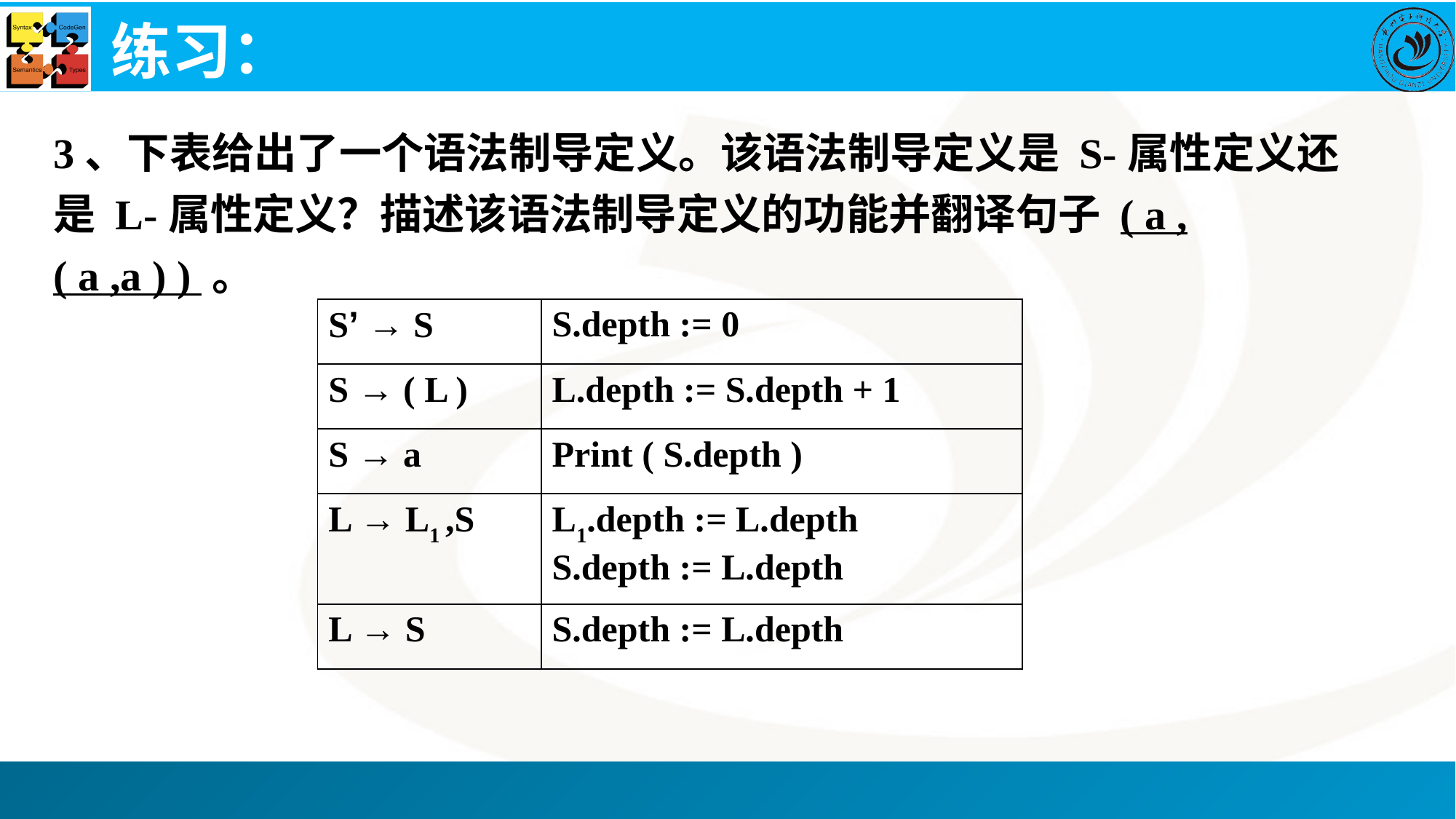

# 练习：
3、下表给出了一个语法制导定义。该语法制导定义是 S-属性定义还是 L-属性定义？描述该语法制导定义的功能并翻译句子 ( a ,( a ,a ) ) 。
| S’ → S | S.depth := 0 |
| --- | --- |
| S → ( L ) | L.depth := S.depth + 1 |
| S → a | Print ( S.depth ) |
| L → L1 ,S | L1.depth := L.depth S.depth := L.depth |
| L → S | S.depth := L.depth |
59